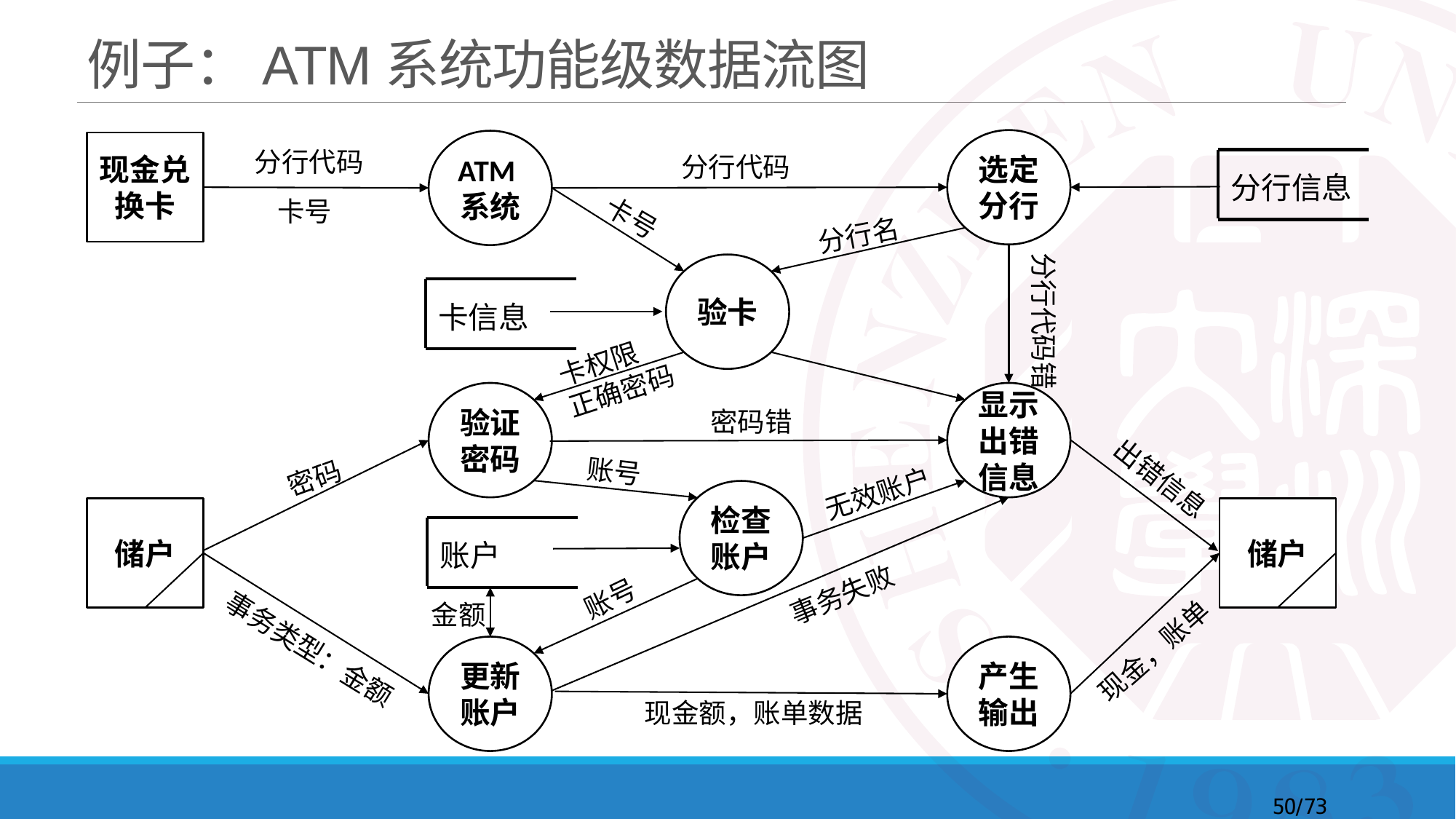

# 例子：ATM系统功能级数据流图
选定分行
ATM系统
现金兑换卡
分行代码
分行代码
分行信息
卡号
卡号
分行名
分行代码错
验卡
卡信息
卡权限
正确密码
显示出错信息
验证密码
密码错
账号
密码
出错信息
无效账户
检查账户
储户
储户
账户
事务失败
账号
金额
事务类型：金额
现金，账单
更新账户
产生输出
现金额，账单数据

50/73